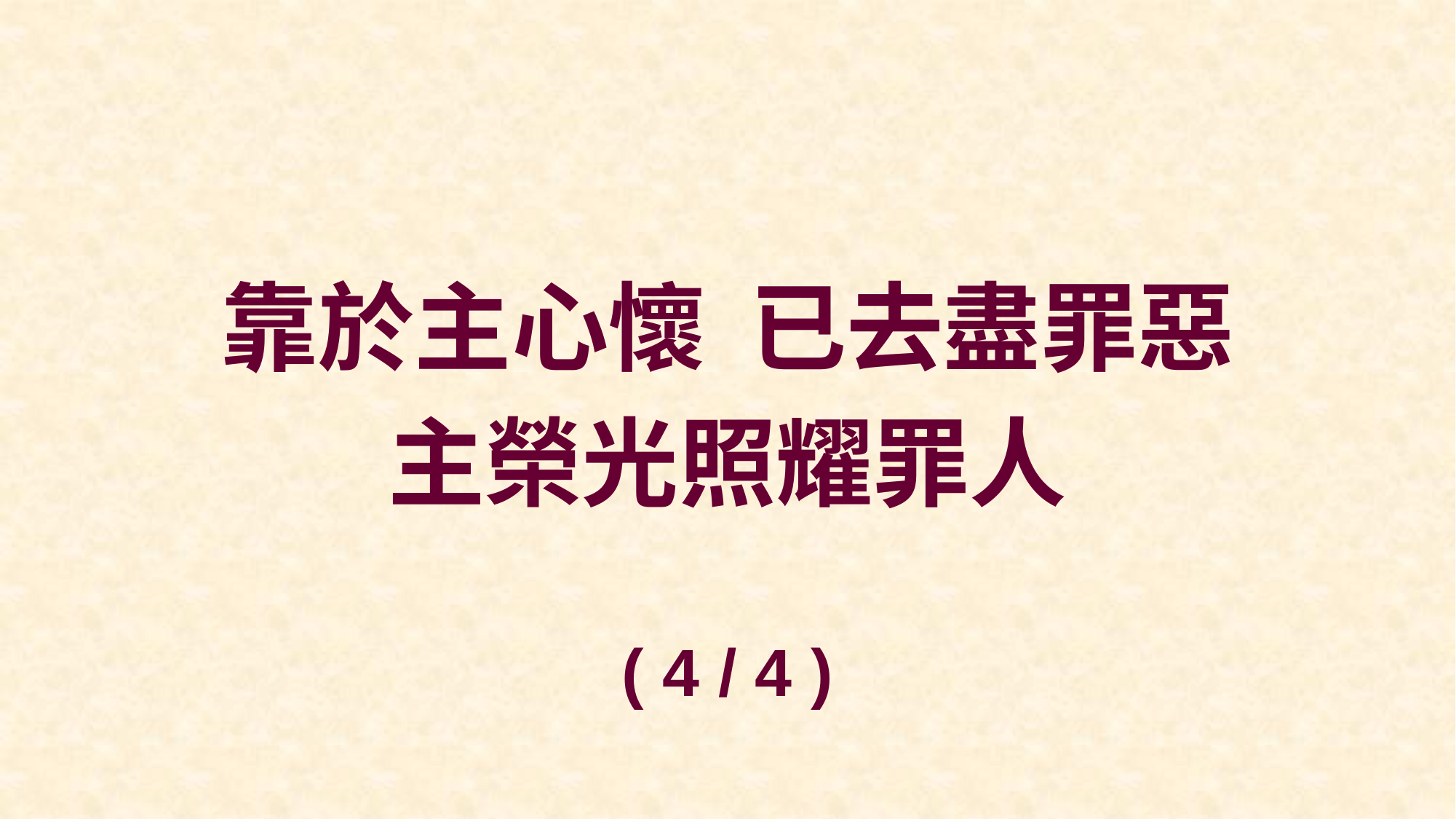

靠於主心懷  已去盡罪惡
主榮光照耀罪人
( 4 / 4 )